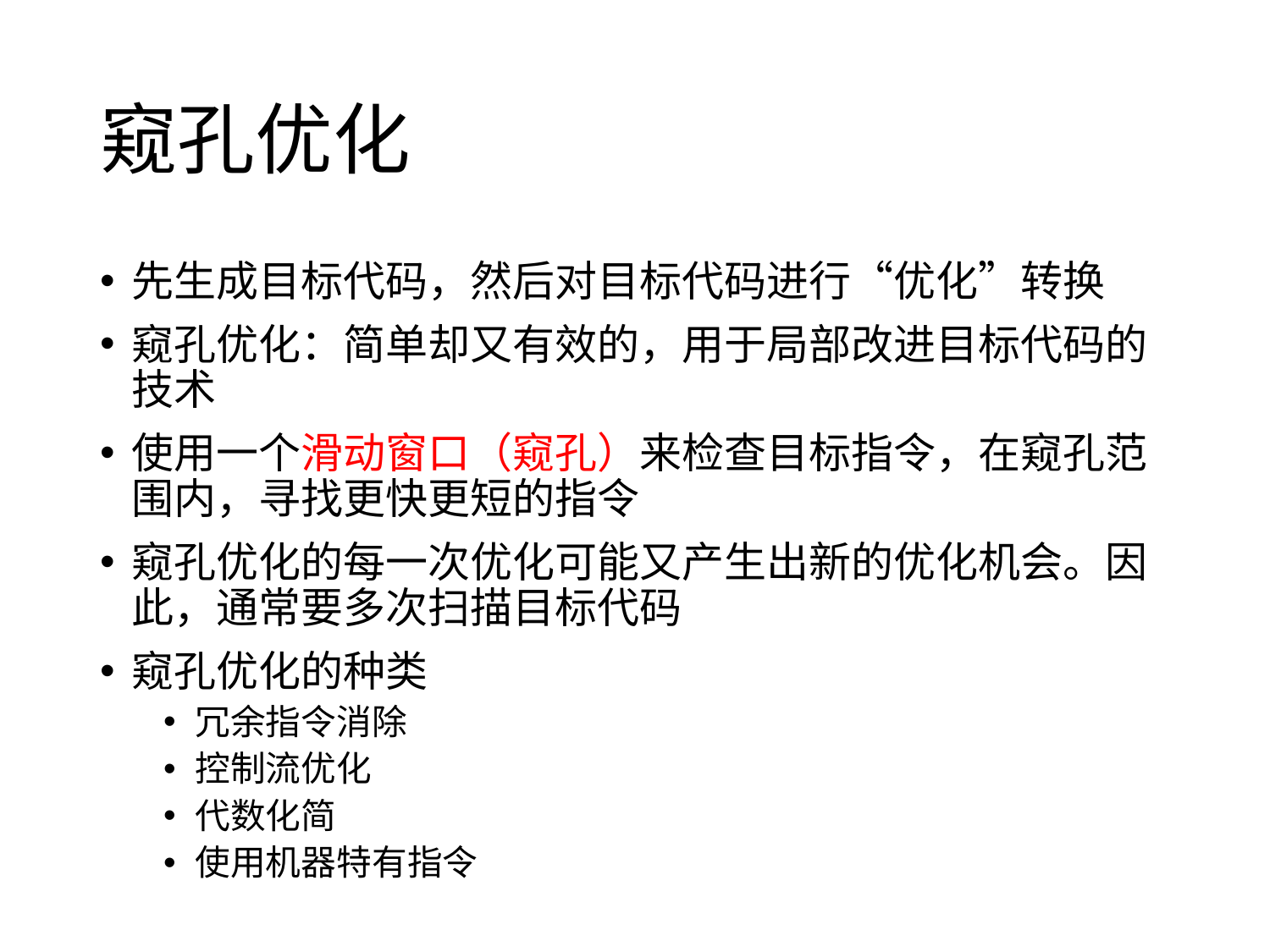

# 窥孔优化
先生成目标代码，然后对目标代码进行“优化”转换
窥孔优化：简单却又有效的，用于局部改进目标代码的技术
使用一个滑动窗口（窥孔）来检查目标指令，在窥孔范围内，寻找更快更短的指令
窥孔优化的每一次优化可能又产生出新的优化机会。因此，通常要多次扫描目标代码
窥孔优化的种类
冗余指令消除
控制流优化
代数化简
使用机器特有指令